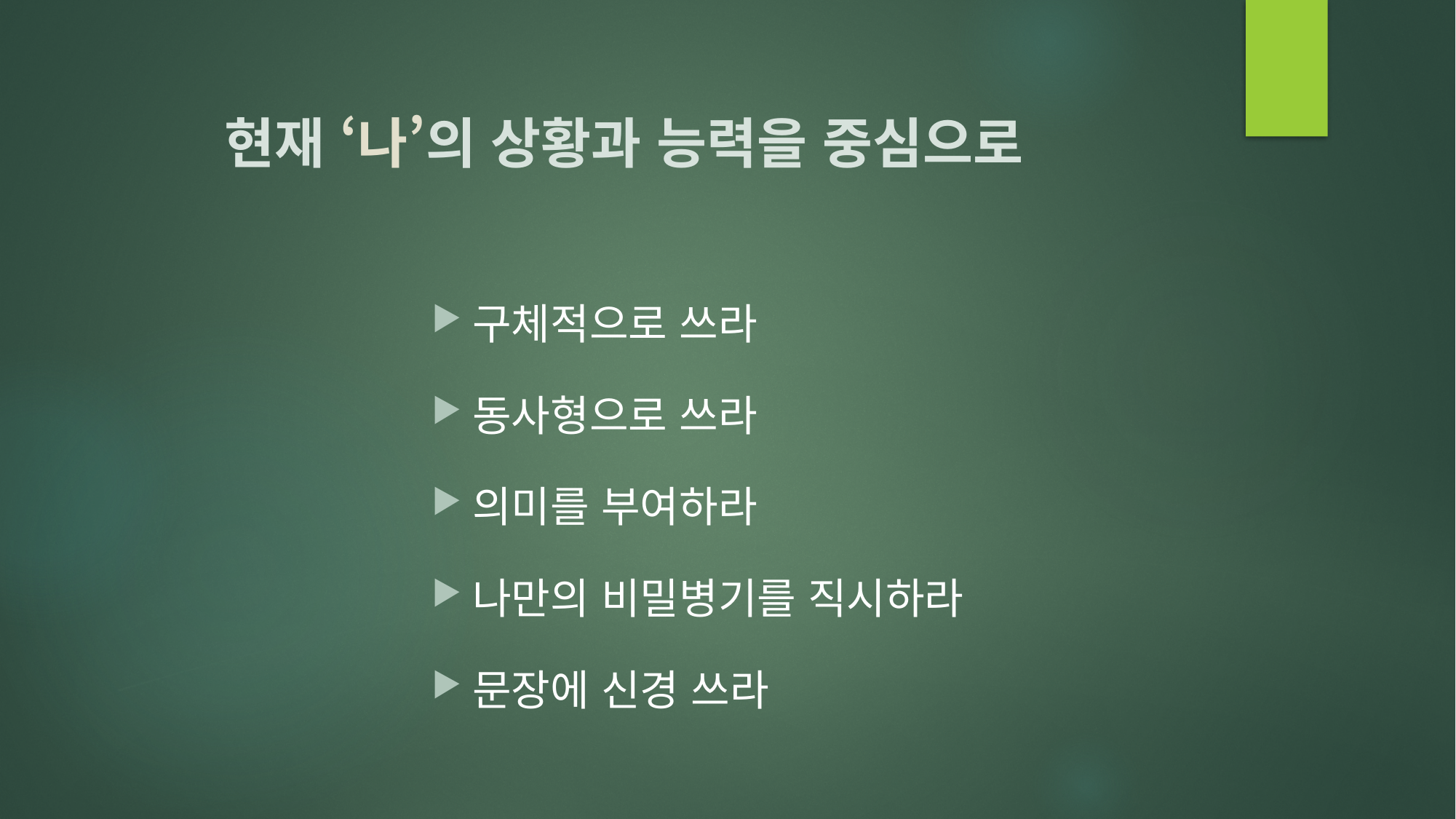

# 현재 ‘나’의 상황과 능력을 중심으로
구체적으로 쓰라
동사형으로 쓰라
의미를 부여하라
나만의 비밀병기를 직시하라
문장에 신경 쓰라